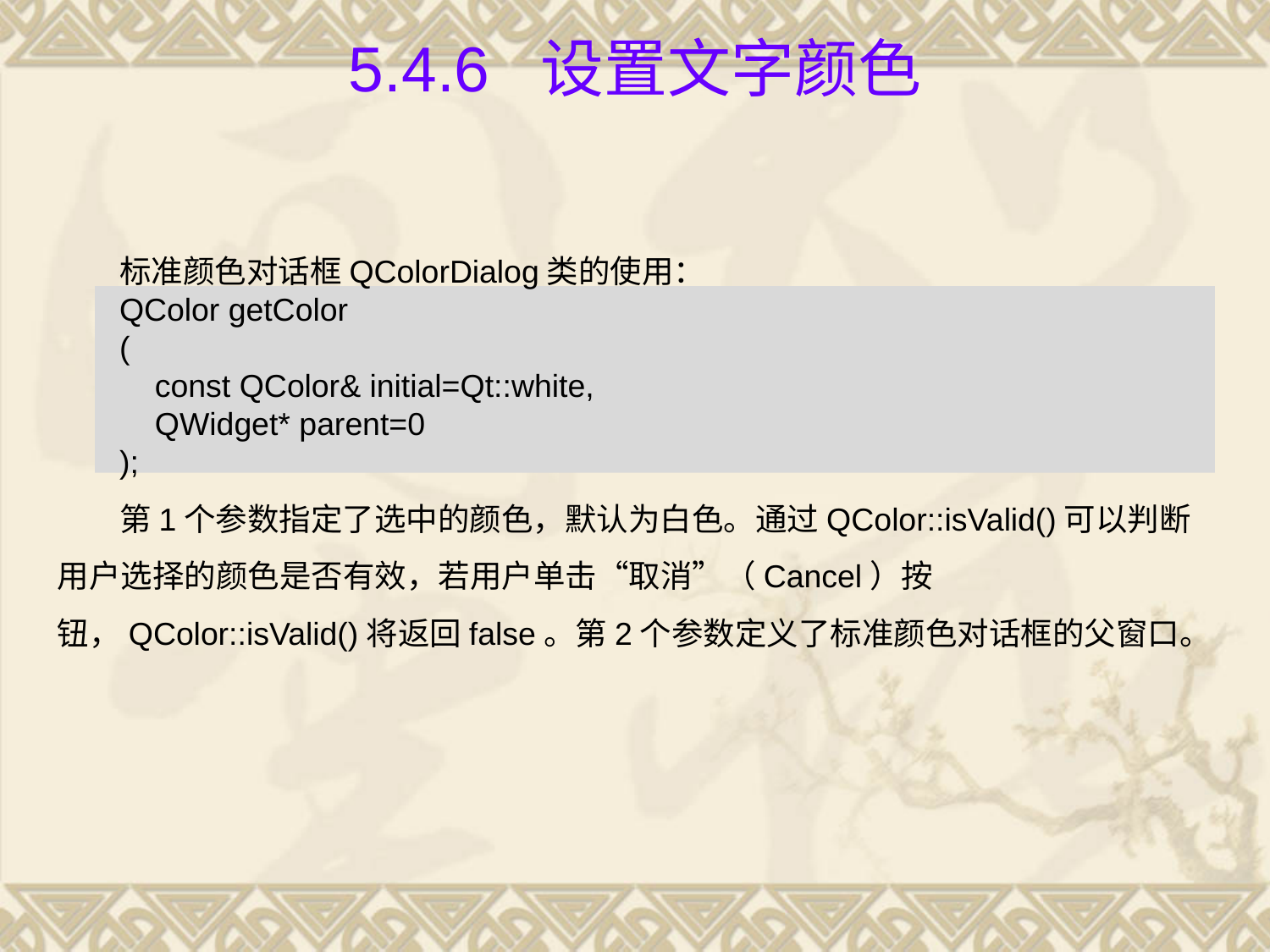

# 5.4.6  设置文字颜色
标准颜色对话框QColorDialog类的使用：
QColor getColor
(
    const QColor& initial=Qt::white,
    QWidget* parent=0
);
第1个参数指定了选中的颜色，默认为白色。通过QColor::isValid()可以判断用户选择的颜色是否有效，若用户单击“取消”（Cancel）按钮，QColor::isValid()将返回false。第2个参数定义了标准颜色对话框的父窗口。